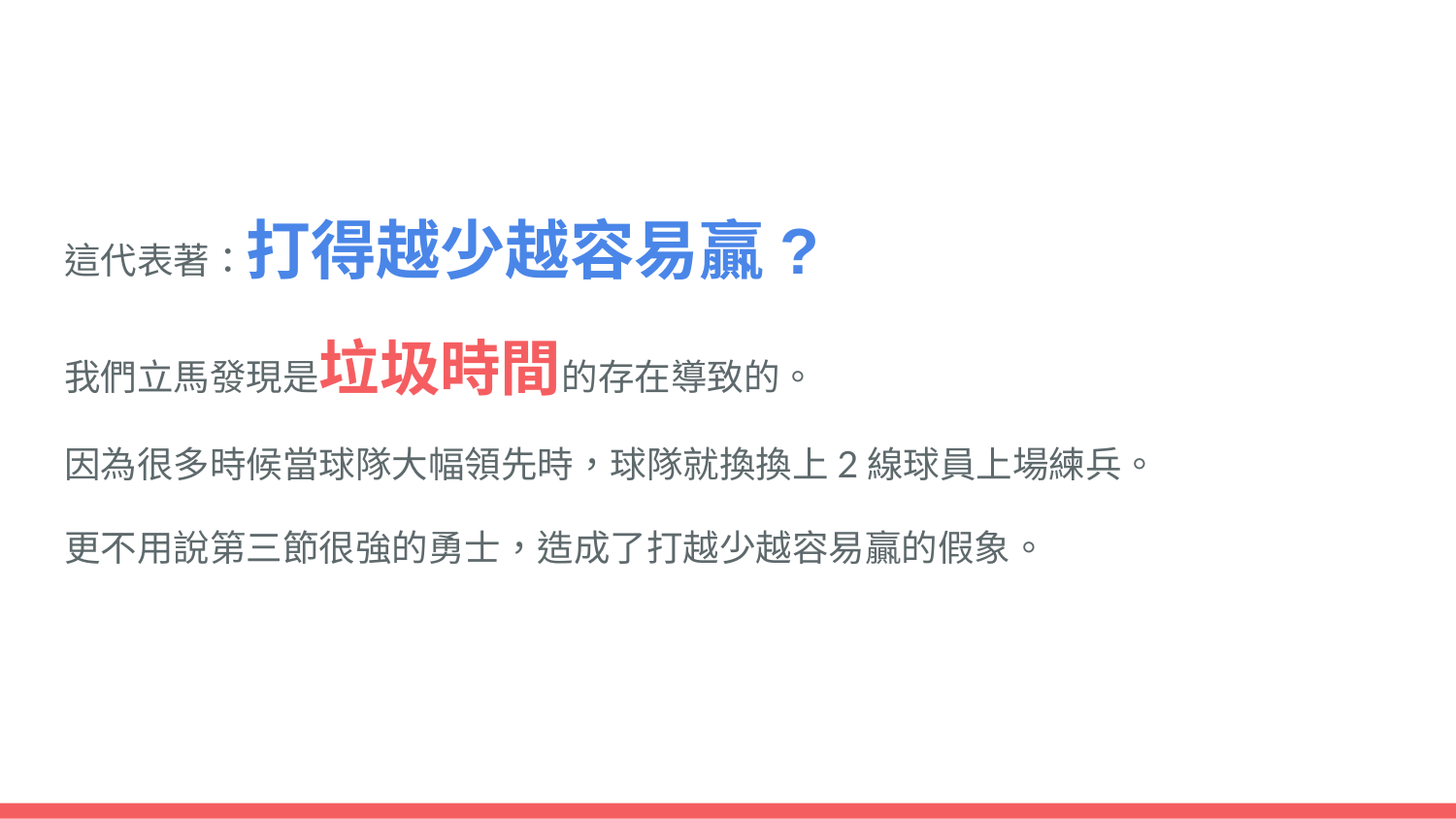

這代表著：打得越少越容易贏?
我們立馬發現是垃圾時間的存在導致的。
因為很多時候當球隊大幅領先時，球隊就換換上2線球員上場練兵。
更不用說第三節很強的勇士，造成了打越少越容易贏的假象。